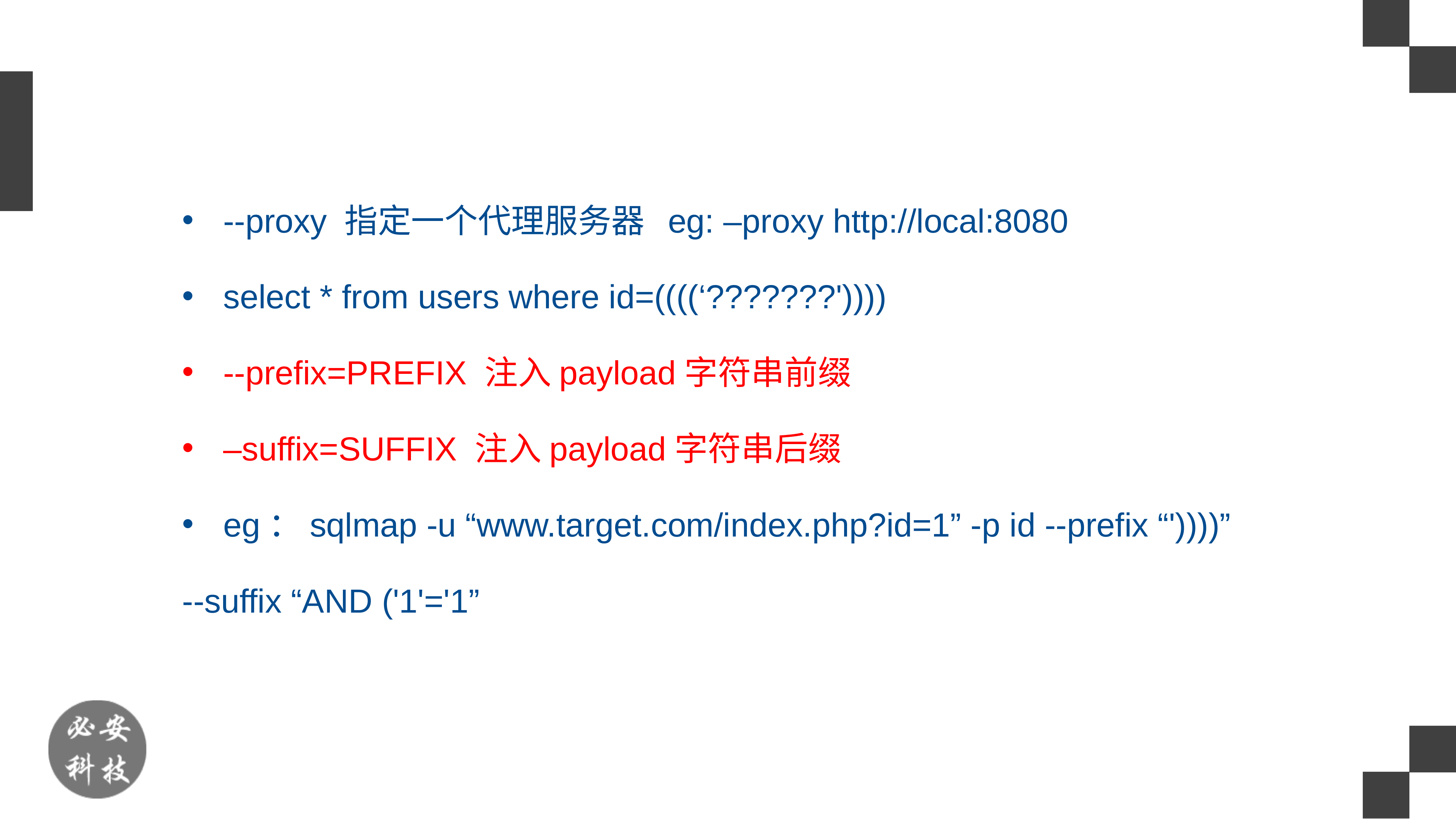

--proxy 指定一个代理服务器  eg: –proxy http://local:8080
select * from users where id=((((‘???????'))))
--prefix=PREFIX 注入payload字符串前缀
–suffix=SUFFIX 注入payload字符串后缀
eg：sqlmap -u “www.target.com/index.php?id=1” -p id --prefix “'))))”
--suffix “AND ('1'='1”